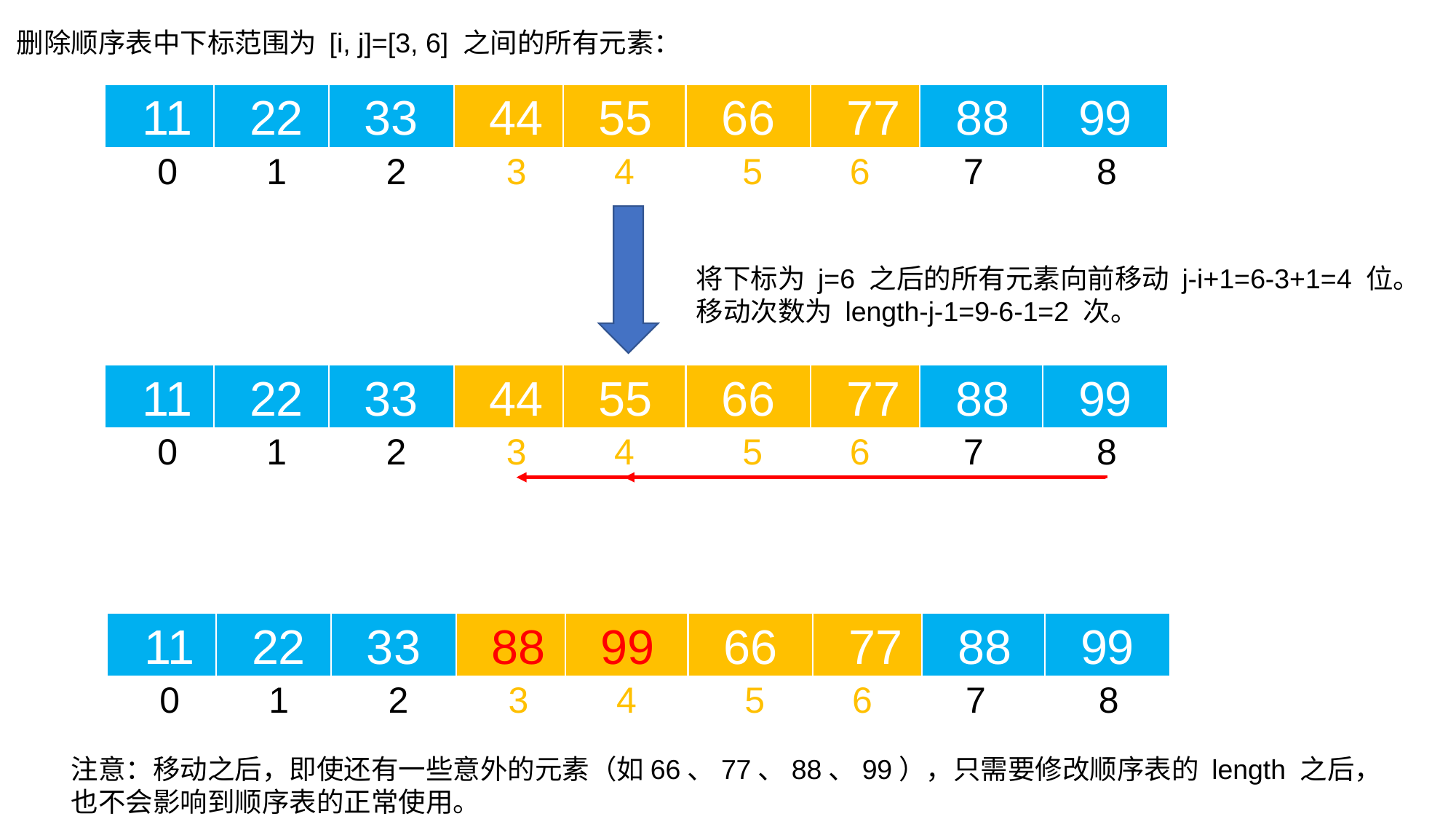

删除顺序表中下标范围为 [i, j]=[3, 6] 之间的所有元素：
11
22
33
44
55
66
77
88
99
0
1
2
3
4
5
6
7
8

将下标为 j=6 之后的所有元素向前移动 j-i+1=6-3+1=4 位。
移动次数为 length-j-1=9-6-1=2 次。
11
22
33
44
55
66
77
88
99
0
1
2
3
4
5
6
7
8
11
22
33
88
99
66
77
88
99
0
1
2
3
4
5
6
7
8
注意：移动之后，即使还有一些意外的元素（如66、77、88、99），只需要修改顺序表的 length 之后，
也不会影响到顺序表的正常使用。